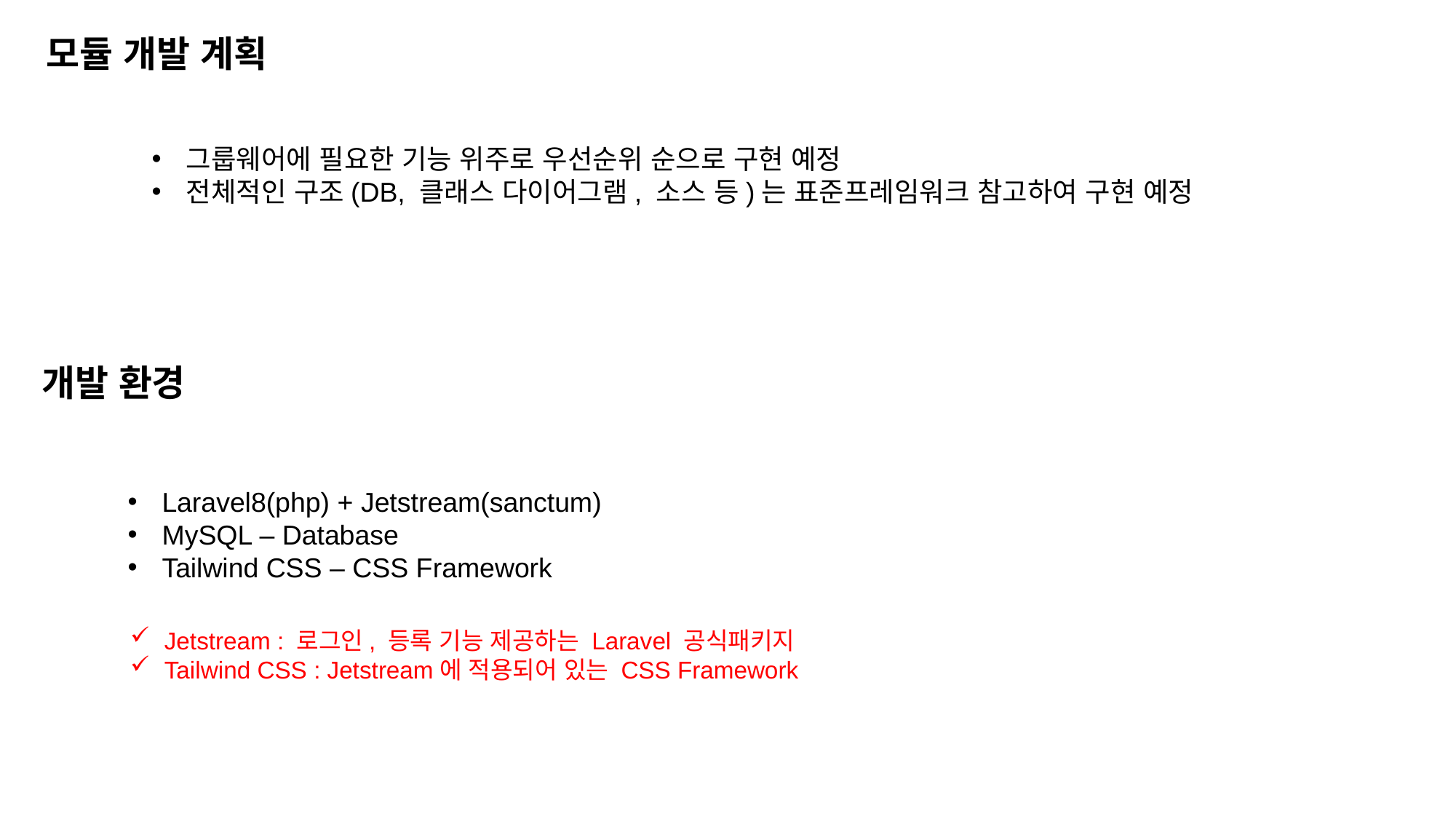

모듈 개발 계획
그룹웨어에 필요한 기능 위주로 우선순위 순으로 구현 예정
전체적인 구조(DB, 클래스 다이어그램, 소스 등)는 표준프레임워크 참고하여 구현 예정
개발 환경
Laravel8(php) + Jetstream(sanctum)
MySQL – Database
Tailwind CSS – CSS Framework
Jetstream : 로그인, 등록 기능 제공하는 Laravel 공식패키지
Tailwind CSS : Jetstream에 적용되어 있는 CSS Framework